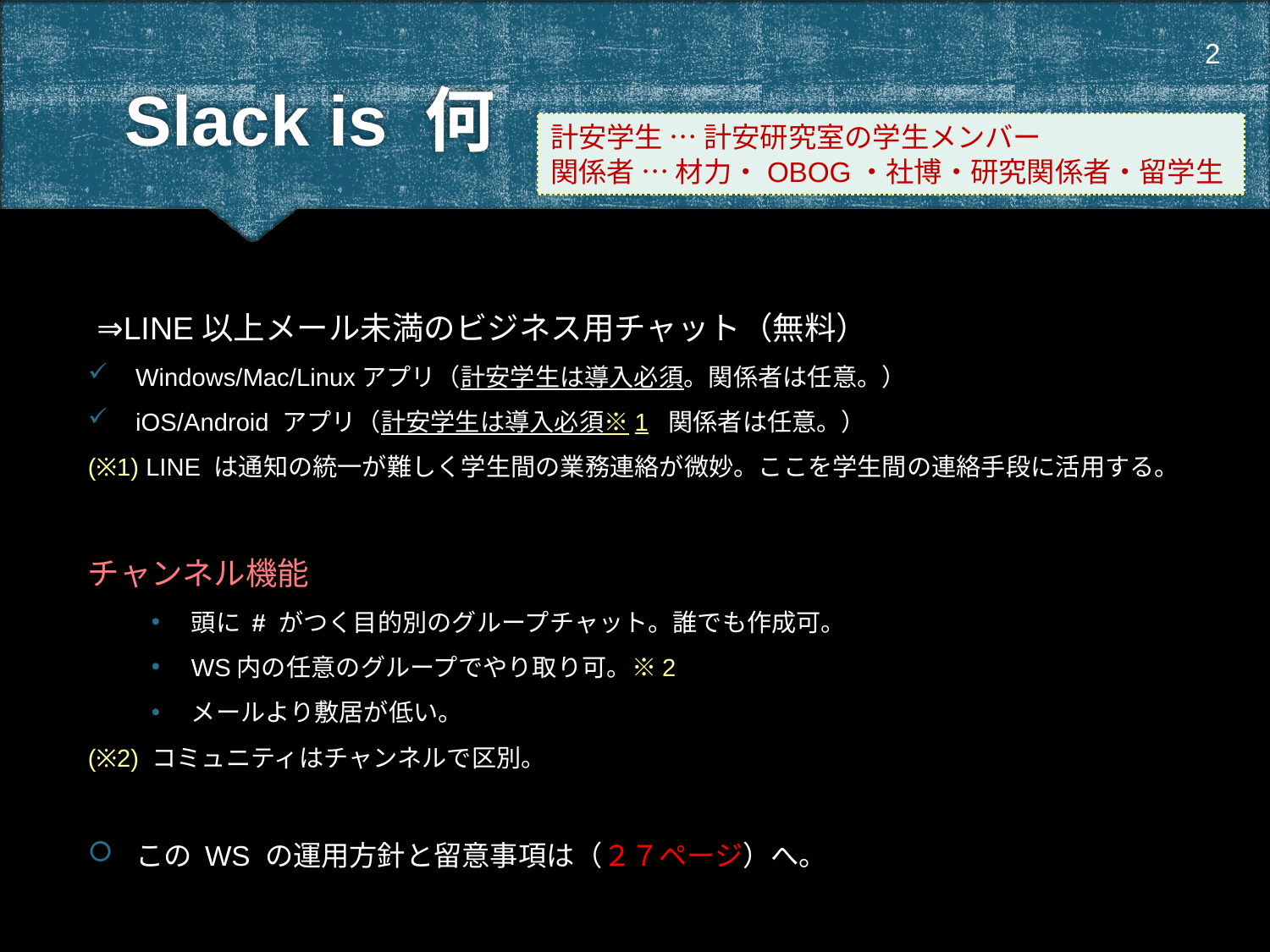

2
# Slack is 何
計安学生 … 計安研究室の学生メンバー
関係者 … 材力・OBOG・社博・研究関係者・留学生
 ⇒LINE以上メール未満のビジネス用チャット（無料）
Windows/Mac/Linuxアプリ（計安学生は導入必須。関係者は任意。）
iOS/Android アプリ（計安学生は導入必須※1  関係者は任意。）
(※1) LINE は通知の統一が難しく学生間の業務連絡が微妙。ここを学生間の連絡手段に活用する。

チャンネル機能
頭に # がつく目的別のグループチャット。誰でも作成可。
WS内の任意のグループでやり取り可。※2
メールより敷居が低い。
(※2) コミュニティはチャンネルで区別。

この WS の運用方針と留意事項は（２７ページ）へ。